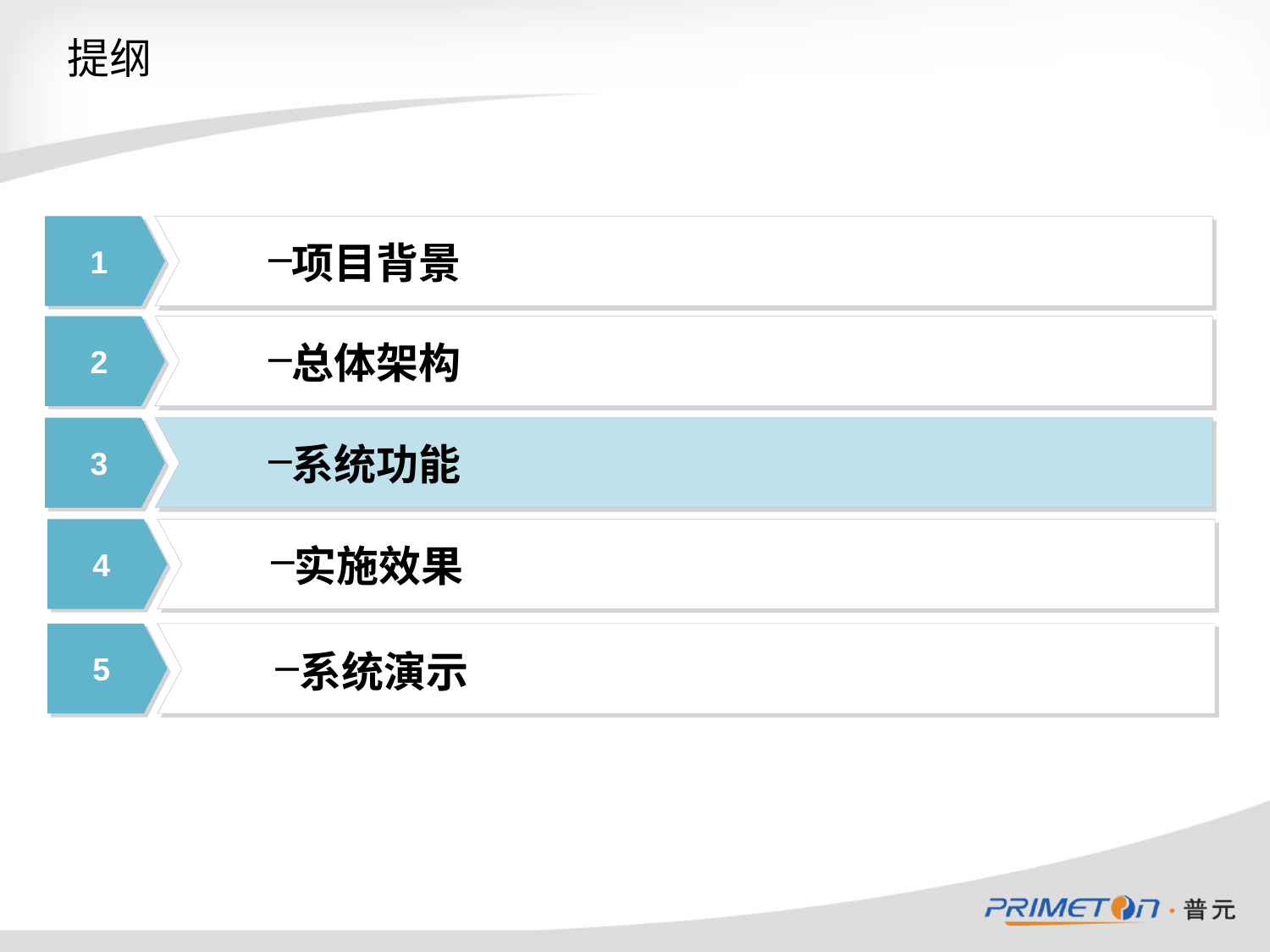

提纲
1

项目背景
2

总体架构
3

系统功能
4

实施效果
5

系统演示